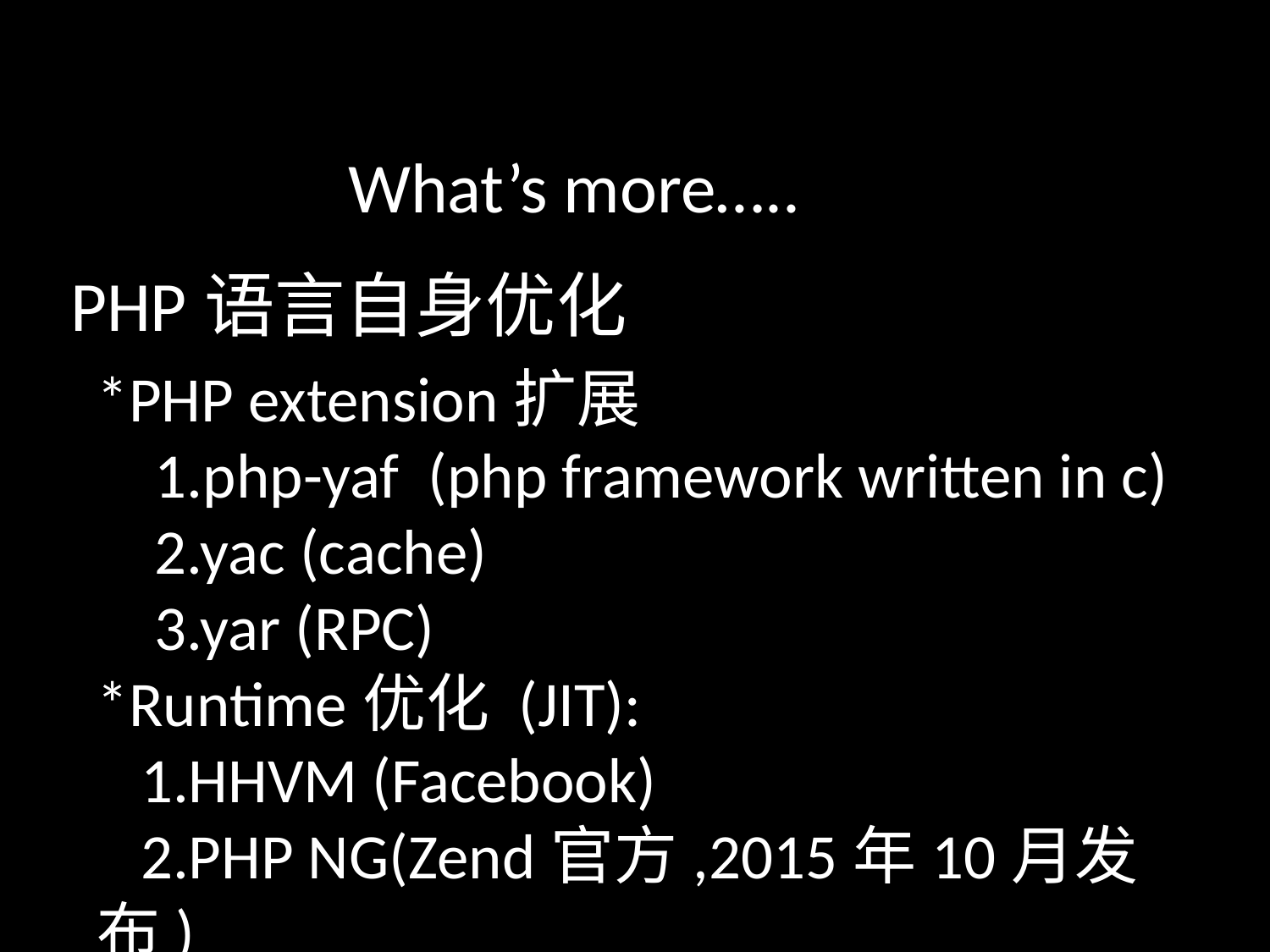

What’s more…..
PHP语言自身优化
*PHP extension扩展
    1.php-yaf  (php framework written in c)
    2.yac (cache)
    3.yar (RPC)
*Runtime优化 (JIT):
   1.HHVM (Facebook)
   2.PHP NG(Zend官方,2015年10月发布)